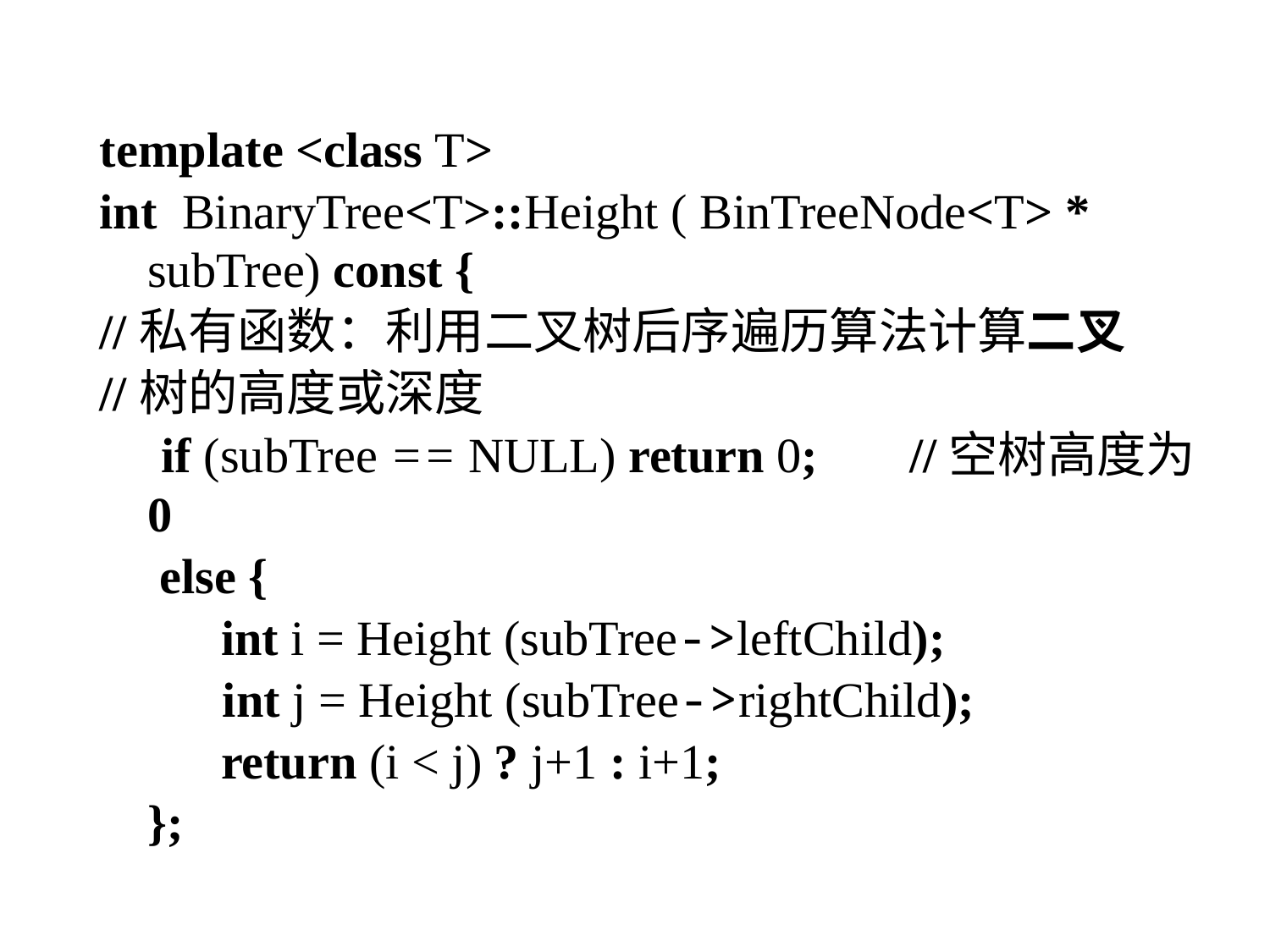

template <class T>
int  BinaryTree<T>::Height ( BinTreeNode<T> *  subTree) const {
//私有函数：利用二叉树后序遍历算法计算二叉
//树的高度或深度
     if (subTree == NULL) return 0;	//空树高度为0
	 else {
  	      int i = Height (subTree->leftChild);
          int j = Height (subTree->rightChild);
	      return (i < j) ? j+1 : i+1;
	};